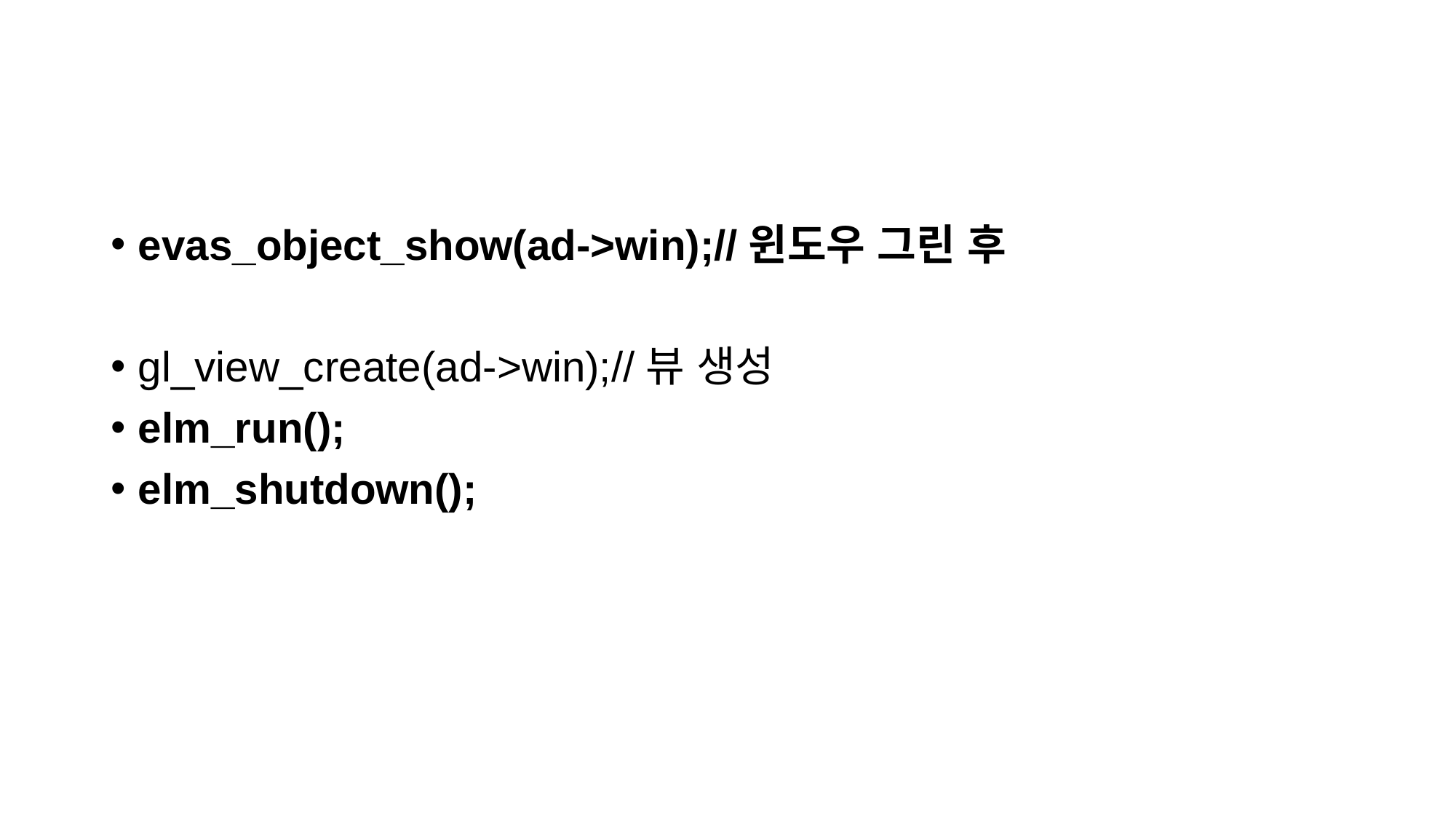

#
evas_object_show(ad->win);//윈도우 그린 후

gl_view_create(ad->win);//뷰 생성
elm_run();
elm_shutdown();